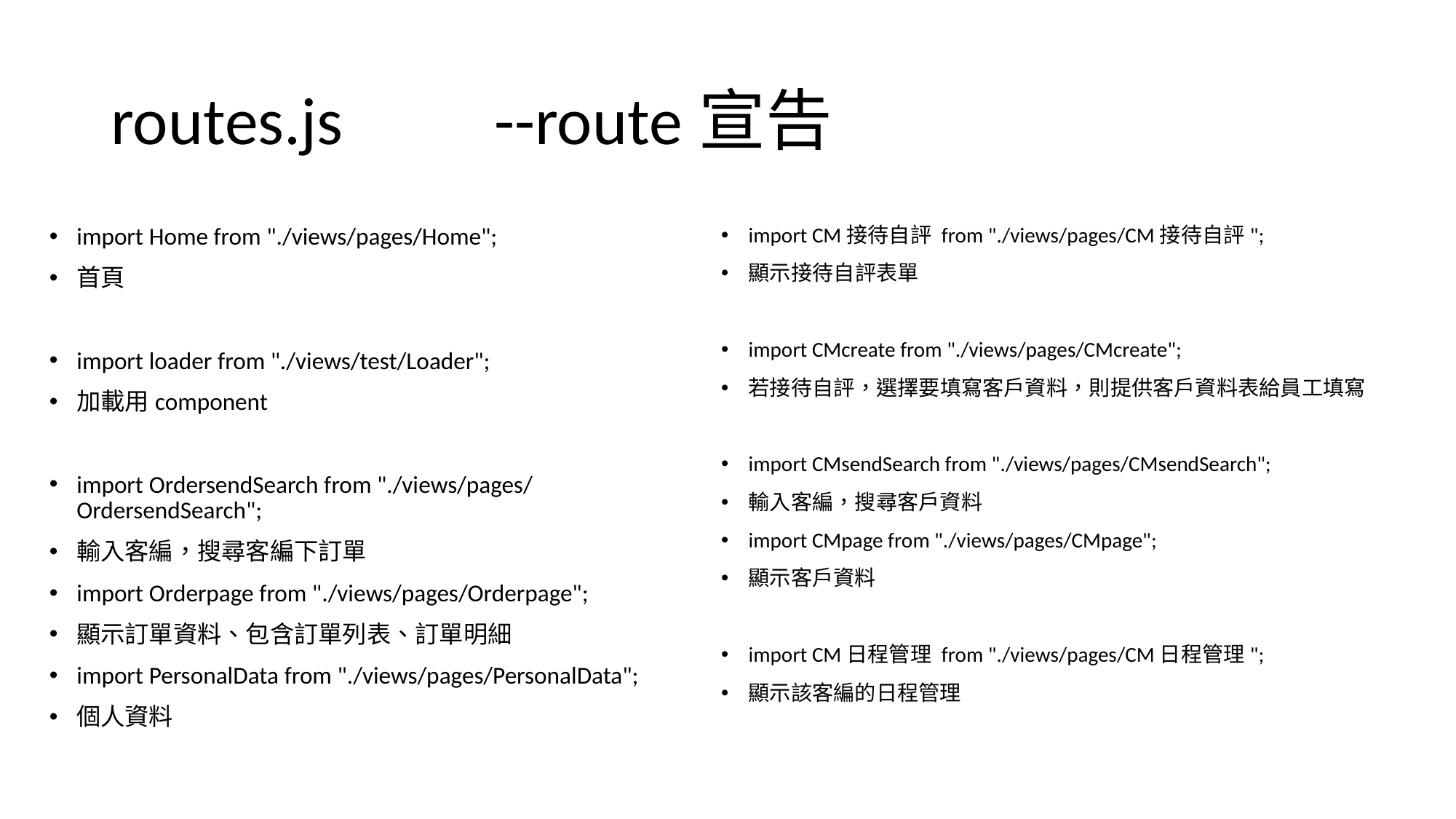

# routes.js          --route宣告
import Home from "./views/pages/Home";
首頁

import loader from "./views/test/Loader";
加載用component

import OrdersendSearch from "./views/pages/OrdersendSearch";
輸入客編，搜尋客編下訂單
import Orderpage from "./views/pages/Orderpage";
顯示訂單資料、包含訂單列表、訂單明細
import PersonalData from "./views/pages/PersonalData";
個人資料

import CM接待自評 from "./views/pages/CM接待自評";
顯示接待自評表單

import CMcreate from "./views/pages/CMcreate";
若接待自評，選擇要填寫客戶資料，則提供客戶資料表給員工填寫

import CMsendSearch from "./views/pages/CMsendSearch";
輸入客編，搜尋客戶資料
import CMpage from "./views/pages/CMpage";
顯示客戶資料

import CM日程管理 from "./views/pages/CM日程管理";
顯示該客編的日程管理